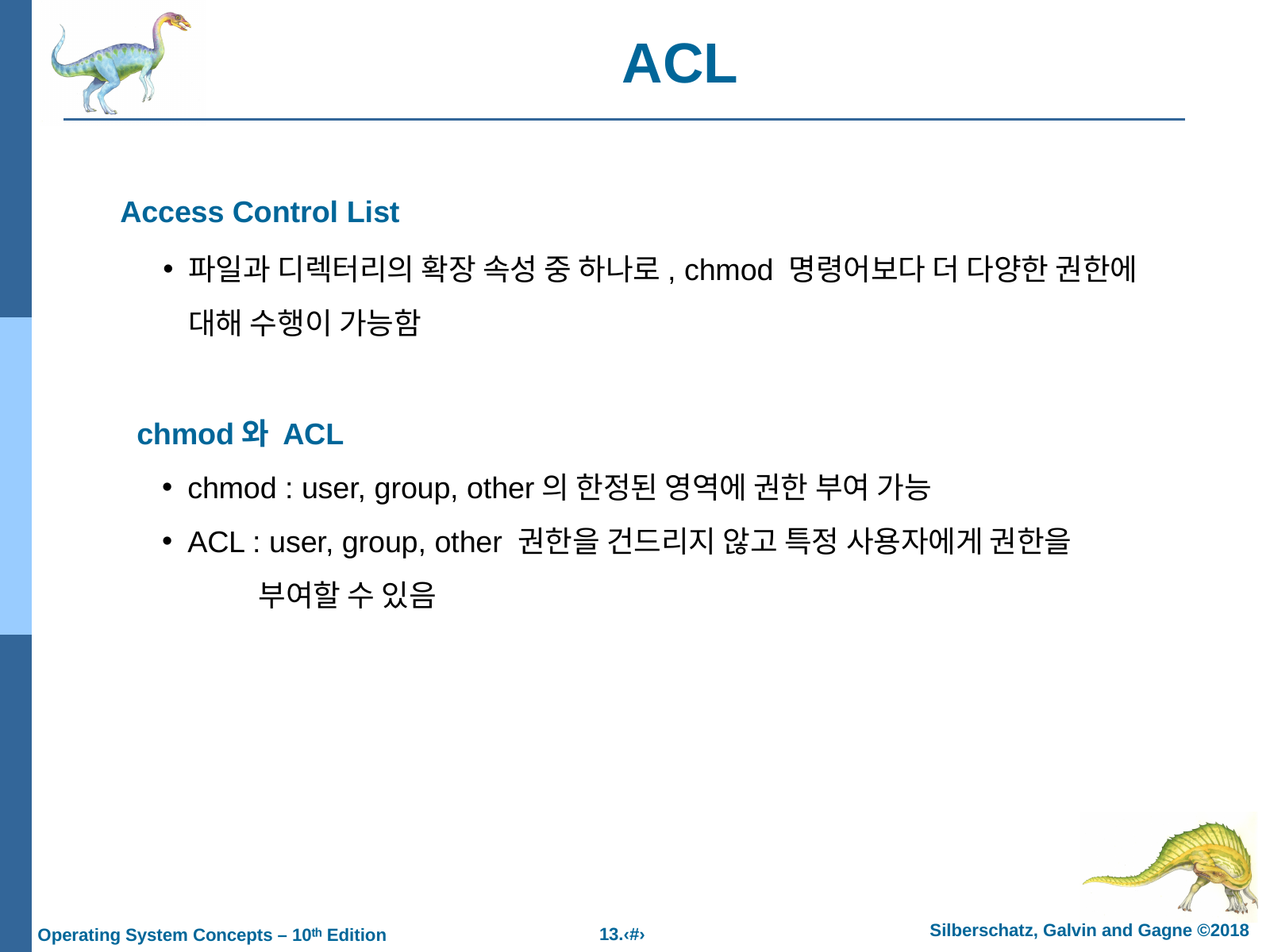

ACL

Access Control List
파일과 디렉터리의 확장 속성 중 하나로, chmod 명령어보다 더 다양한 권한에 대해 수행이 가능함

chmod와 ACL
chmod : user, group, other의 한정된 영역에 권한 부여 가능
ACL : user, group, other 권한을 건드리지 않고 특정 사용자에게 권한을
                 부여할 수 있음

Silberschatz, Galvin and Gagne ©2018
13.‹#›
Operating System Concepts – 10ᵗʰ Edition